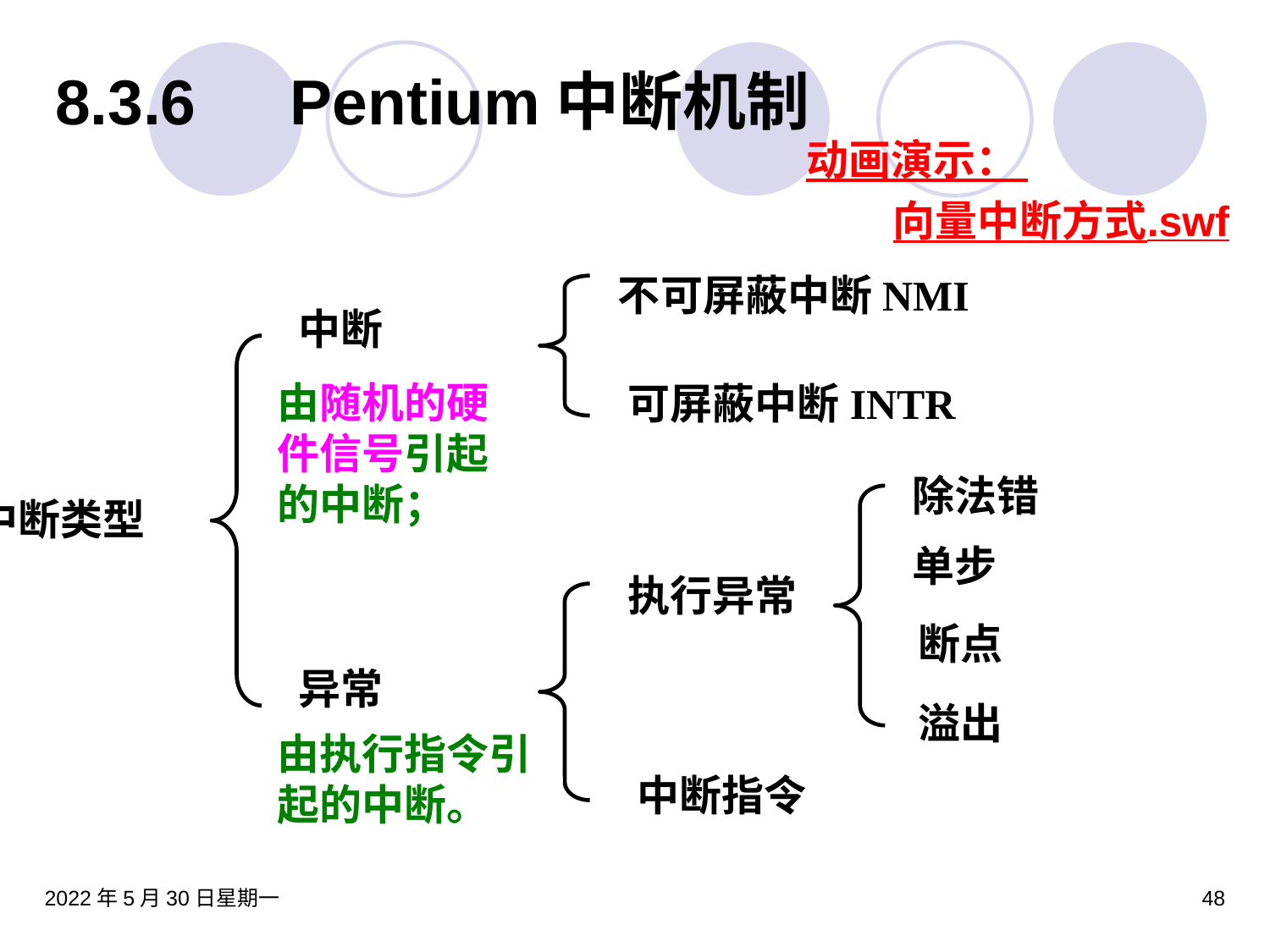

# 8.3.6　Pentium中断机制
动画演示：
向量中断方式.swf
不可屏蔽中断NMI

中断

由随机的硬件信号引起的中断；
可屏蔽中断INTR
除法错

中断类型
单步
执行异常

断点
异常
溢出
由执行指令引起的中断。
中断指令
2022年5月30日星期一
48